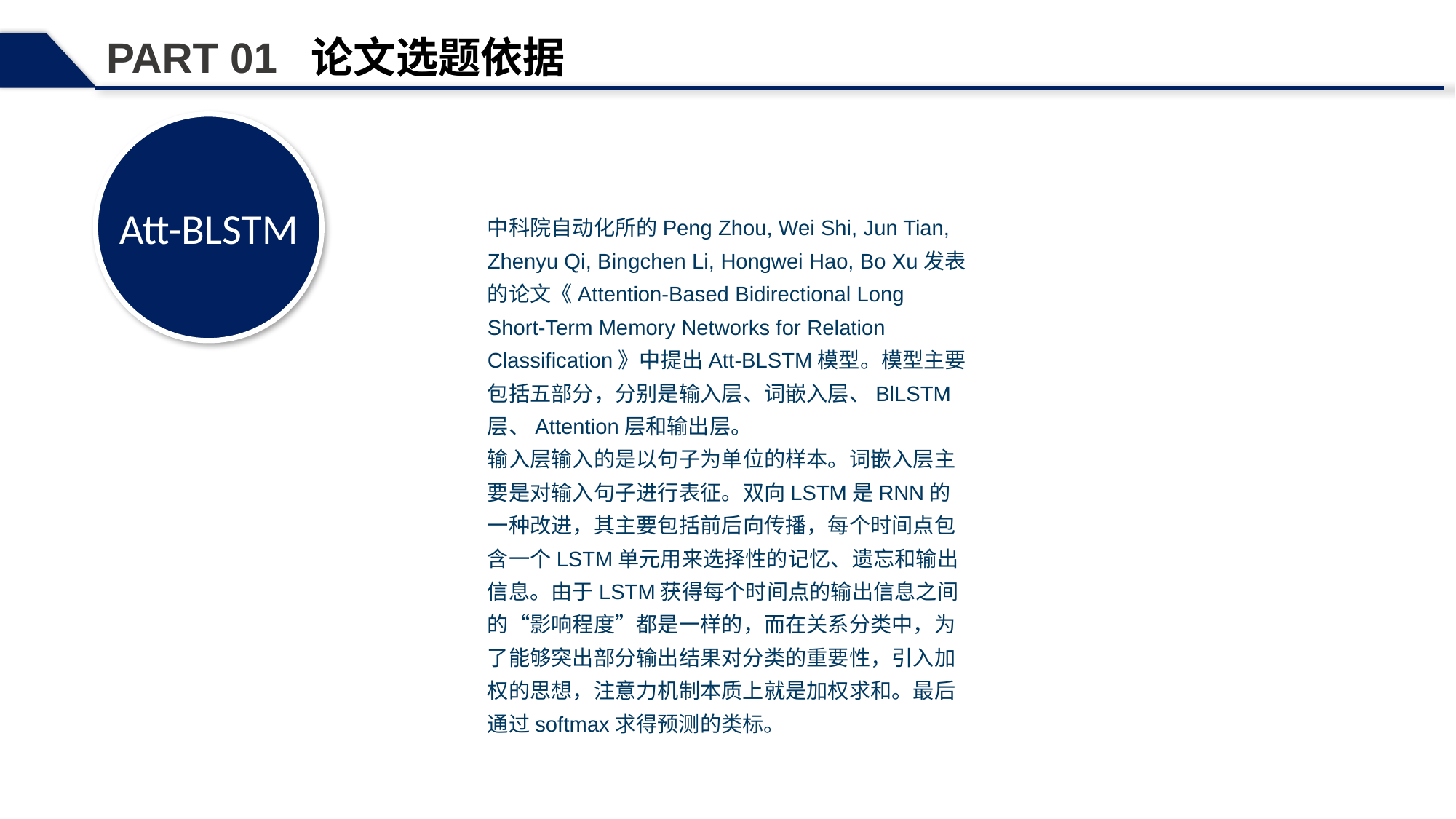

PART 01  论文选题依据

Att-BLSTM
中科院自动化所的Peng Zhou, Wei Shi, Jun Tian, Zhenyu Qi, Bingchen Li, Hongwei Hao, Bo Xu发表的论文《Attention-Based Bidirectional Long Short-Term Memory Networks for Relation Classification》中提出Att-BLSTM模型。模型主要包括五部分，分别是输入层、词嵌入层、BlLSTM层、Attention层和输出层。
输入层输入的是以句子为单位的样本。词嵌入层主要是对输入句子进行表征。双向LSTM是RNN的一种改进，其主要包括前后向传播，每个时间点包含一个LSTM单元用来选择性的记忆、遗忘和输出信息。由于LSTM获得每个时间点的输出信息之间的“影响程度”都是一样的，而在关系分类中，为了能够突出部分输出结果对分类的重要性，引入加权的思想，注意力机制本质上就是加权求和。最后通过softmax求得预测的类标。